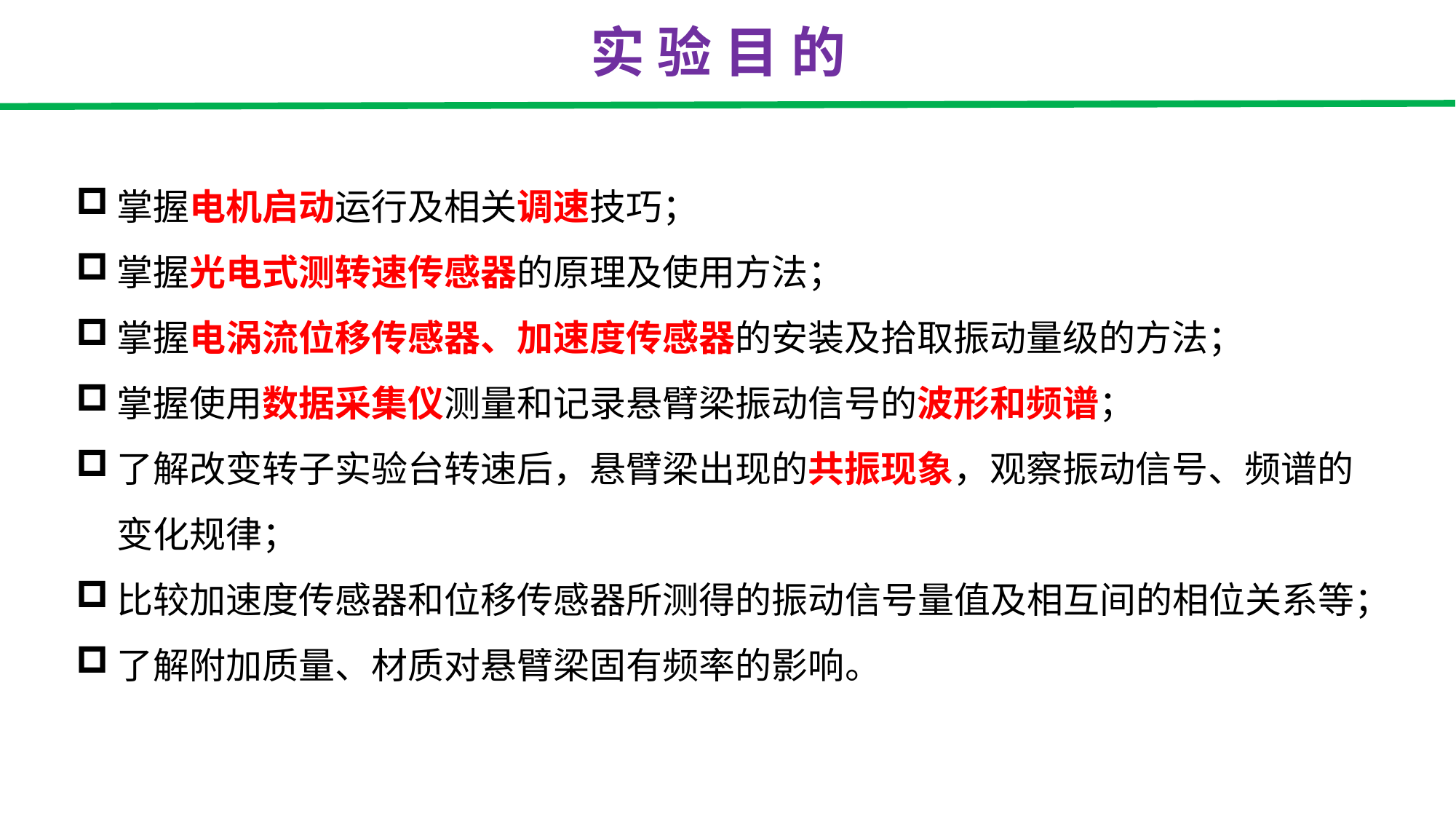

实 验 目 的
掌握电机启动运行及相关调速技巧；
掌握光电式测转速传感器的原理及使用方法；
掌握电涡流位移传感器、加速度传感器的安装及拾取振动量级的方法；
掌握使用数据采集仪测量和记录悬臂梁振动信号的波形和频谱；
了解改变转子实验台转速后，悬臂梁出现的共振现象，观察振动信号、频谱的变化规律；
比较加速度传感器和位移传感器所测得的振动信号量值及相互间的相位关系等；
了解附加质量、材质对悬臂梁固有频率的影响。